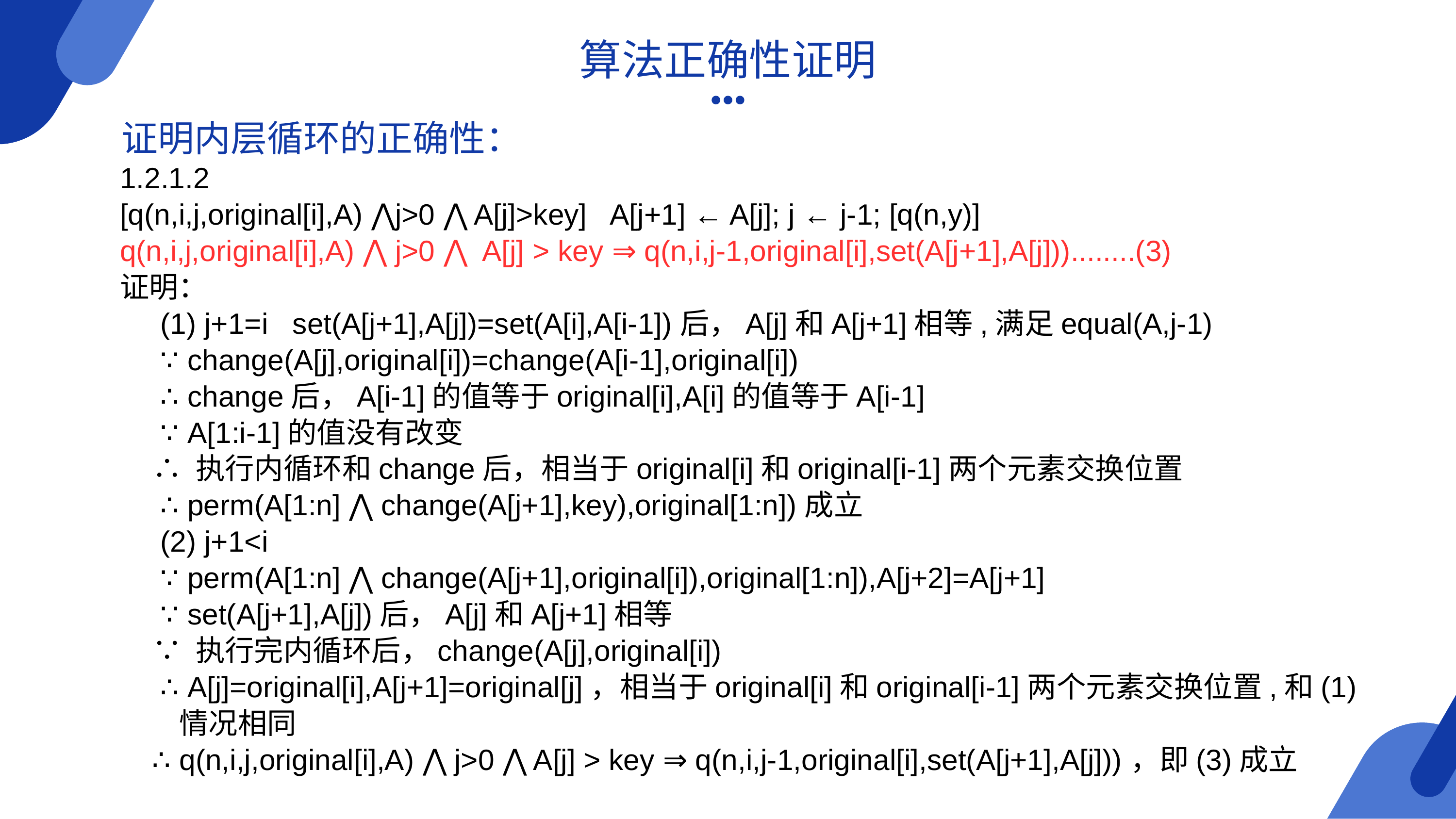

算法正确性证明

证明内层循环的正确性：
1.2.1.2
[q(n,i,j,original[i],A) ⋀j>0 ⋀ A[j]>key]   A[j+1] ← A[j]; j ← j-1; [q(n,y)]
q(n,i,j,original[i],A) ⋀ j>0 ⋀  A[j] > key ⇒ q(n,i,j-1,original[i],set(A[j+1],A[j]))........(3)
证明：
     (1) j+1=i   set(A[j+1],A[j])=set(A[i],A[i-1])后，A[j]和A[j+1]相等,满足equal(A,j-1)
     ∵ change(A[j],original[i])=change(A[i-1],original[i])
     ∴ change后，A[i-1]的值等于original[i],A[i]的值等于A[i-1]
     ∵ A[1:i-1]的值没有改变
     ∴ 执行内循环和change后，相当于original[i]和original[i-1]两个元素交换位置
     ∴ perm(A[1:n] ⋀ change(A[j+1],key),original[1:n])成立
     (2) j+1<i
     ∵ perm(A[1:n] ⋀ change(A[j+1],original[i]),original[1:n]),A[j+2]=A[j+1]
     ∵ set(A[j+1],A[j])后，A[j]和A[j+1]相等
     ∵ 执行完内循环后，change(A[j],original[i])
     ∴ A[j]=original[i],A[j+1]=original[j]，相当于original[i]和original[i-1]两个元素交换位置,和(1)
        情况相同
    ∴ q(n,i,j,original[i],A) ⋀ j>0 ⋀ A[j] > key ⇒ q(n,i,j-1,original[i],set(A[j+1],A[j]))，即(3)成立